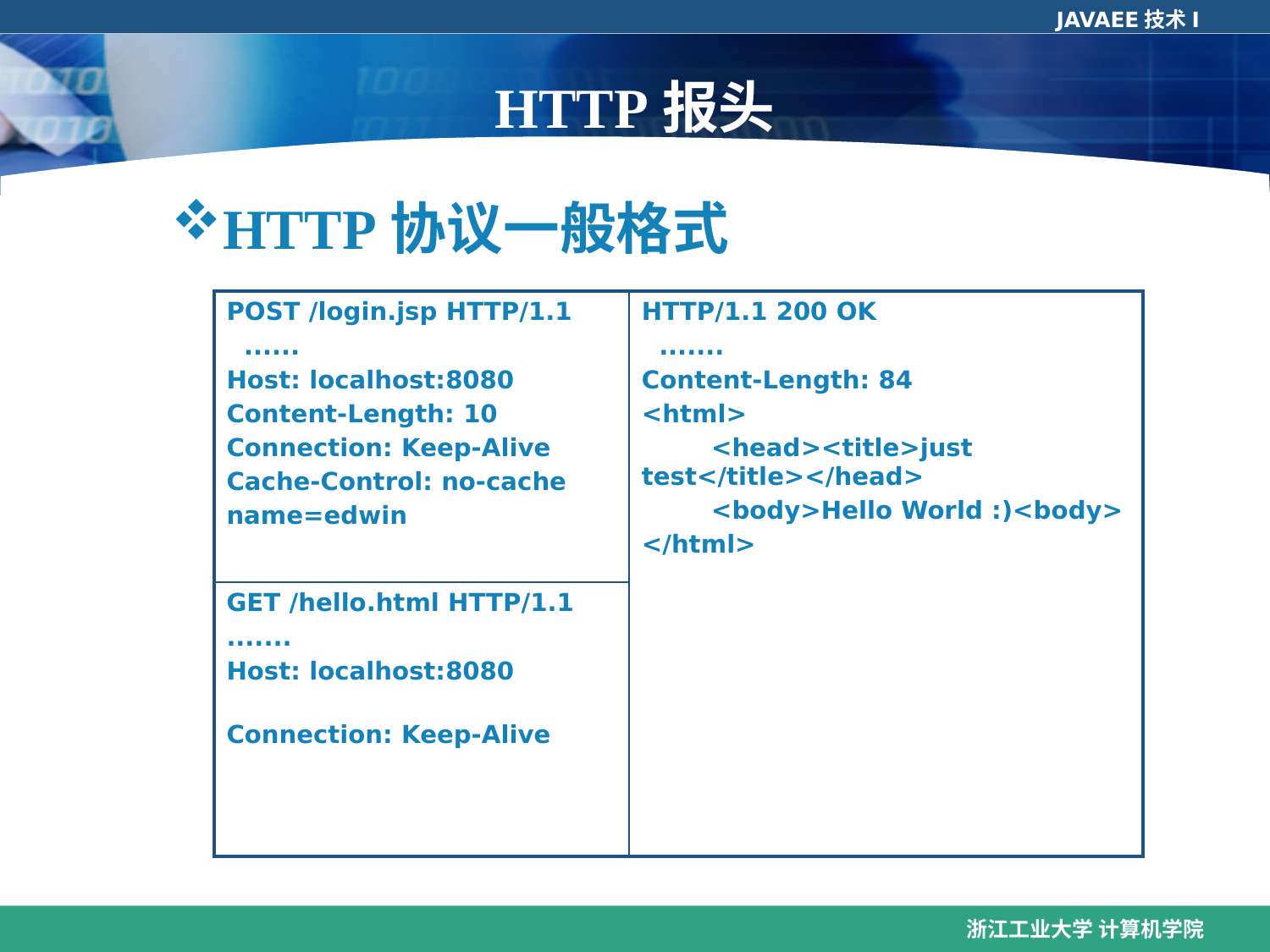

HTTP报头
HTTP协议一般格式
| POST /login.jsp HTTP/1.1 ...... Host: localhost:8080 Content-Length: 10 Connection: Keep-Alive Cache-Control: no-cache name=edwin | HTTP/1.1 200 OK ....... Content-Length: 84 <html> <head><title>just test</title></head> <body>Hello World :)<body> </html> |
| --- | --- |
| GET /hello.html HTTP/1.1 ....... Host: localhost:8080 Connection: Keep-Alive |  |